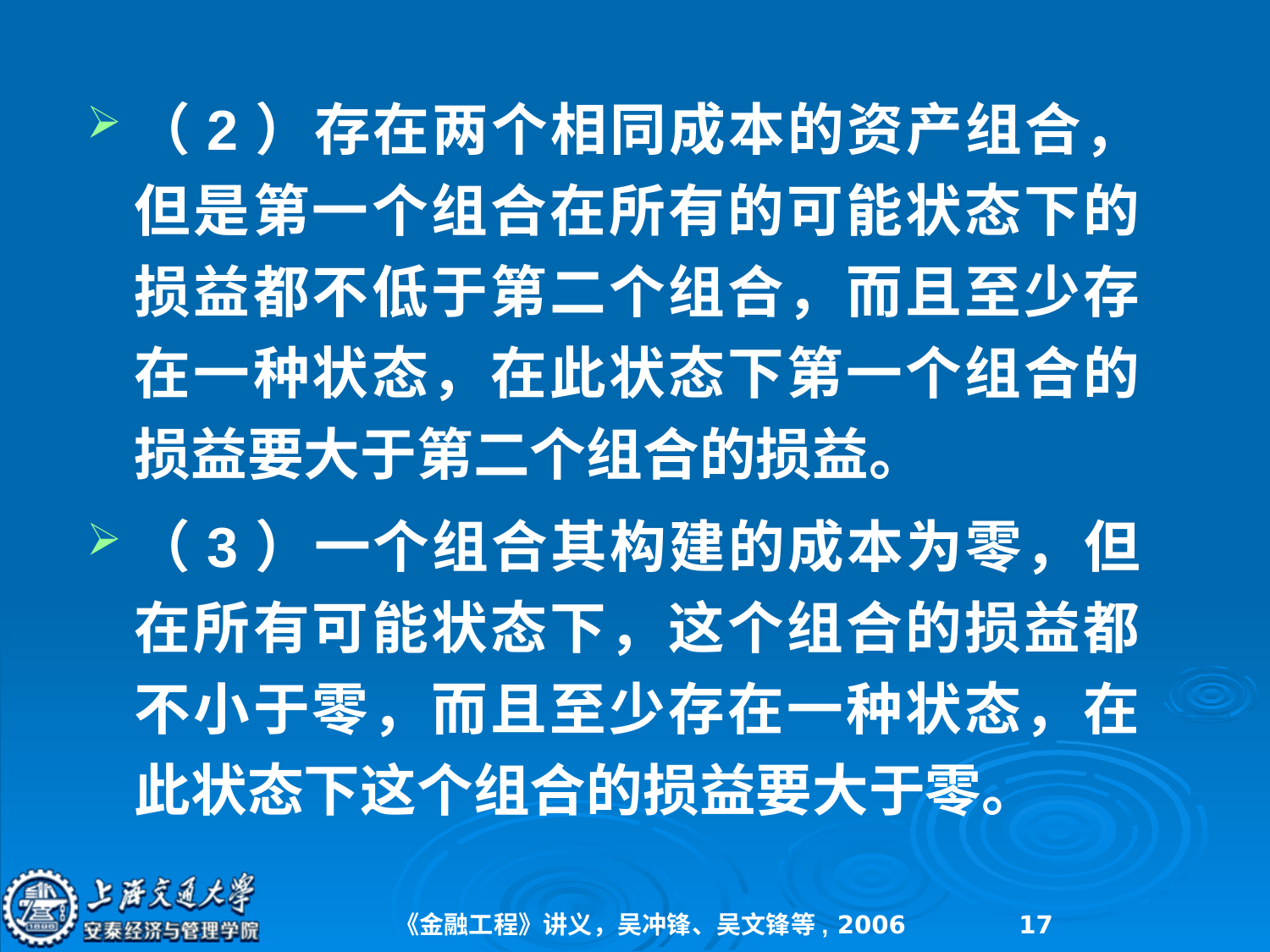

（2）存在两个相同成本的资产组合，但是第一个组合在所有的可能状态下的损益都不低于第二个组合，而且至少存在一种状态，在此状态下第一个组合的损益要大于第二个组合的损益。
（3）一个组合其构建的成本为零，但在所有可能状态下，这个组合的损益都不小于零，而且至少存在一种状态，在此状态下这个组合的损益要大于零。